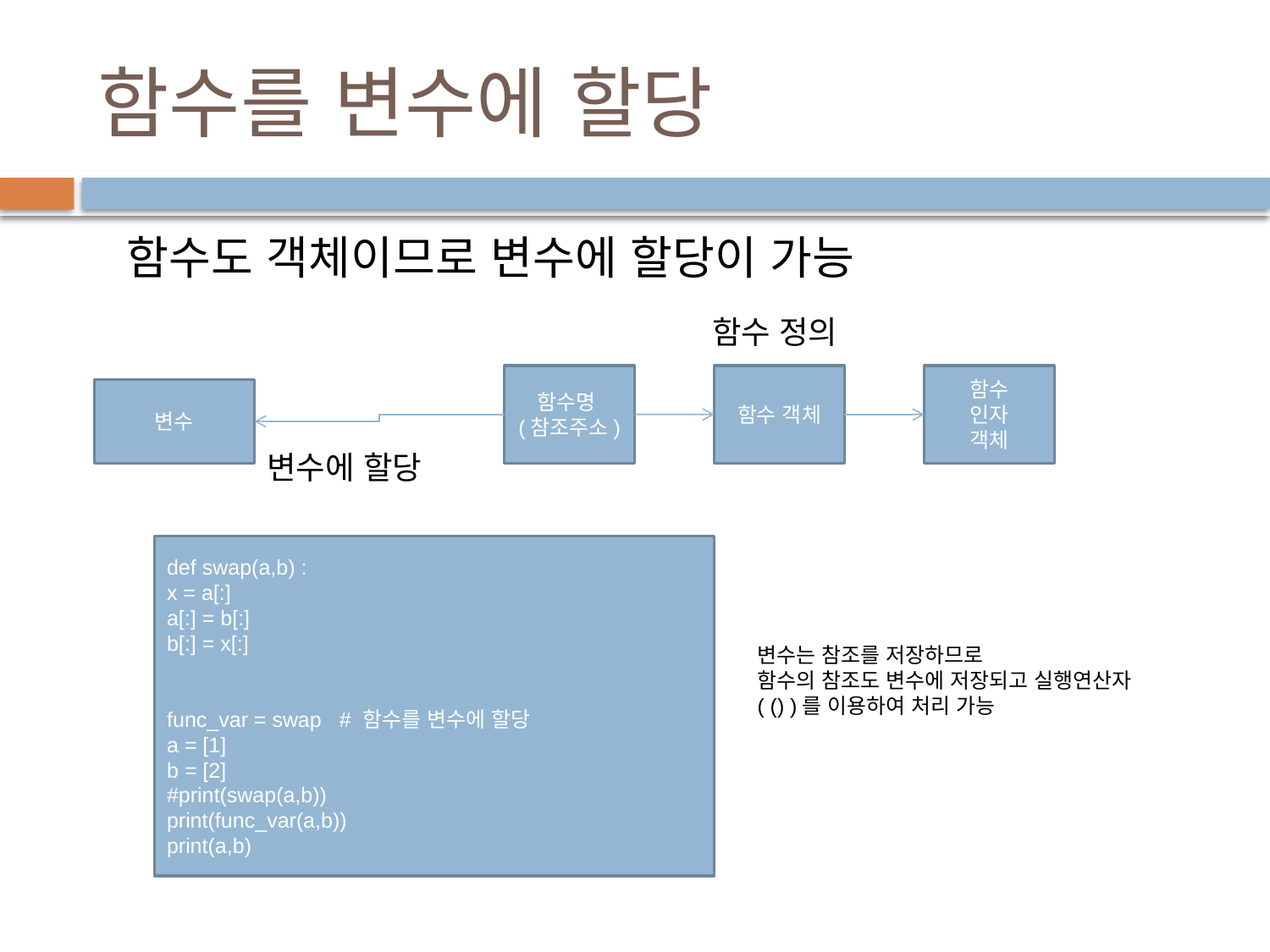

# 함수를 변수에 할당
함수도 객체이므로 변수에 할당이 가능

함수 정의
함수명
(참조주소)
함수 객체
함수
인자
객체
변수
변수에 할당
def swap(a,b) :
x = a[:]
a[:] = b[:]
b[:] = x[:]

func_var = swap   # 함수를 변수에 할당
a = [1]
b = [2]
#print(swap(a,b))
print(func_var(a,b))
print(a,b)
변수는 참조를 저장하므로
함수의 참조도 변수에 저장되고 실행연산자( () )를 이용하여 처리 가능